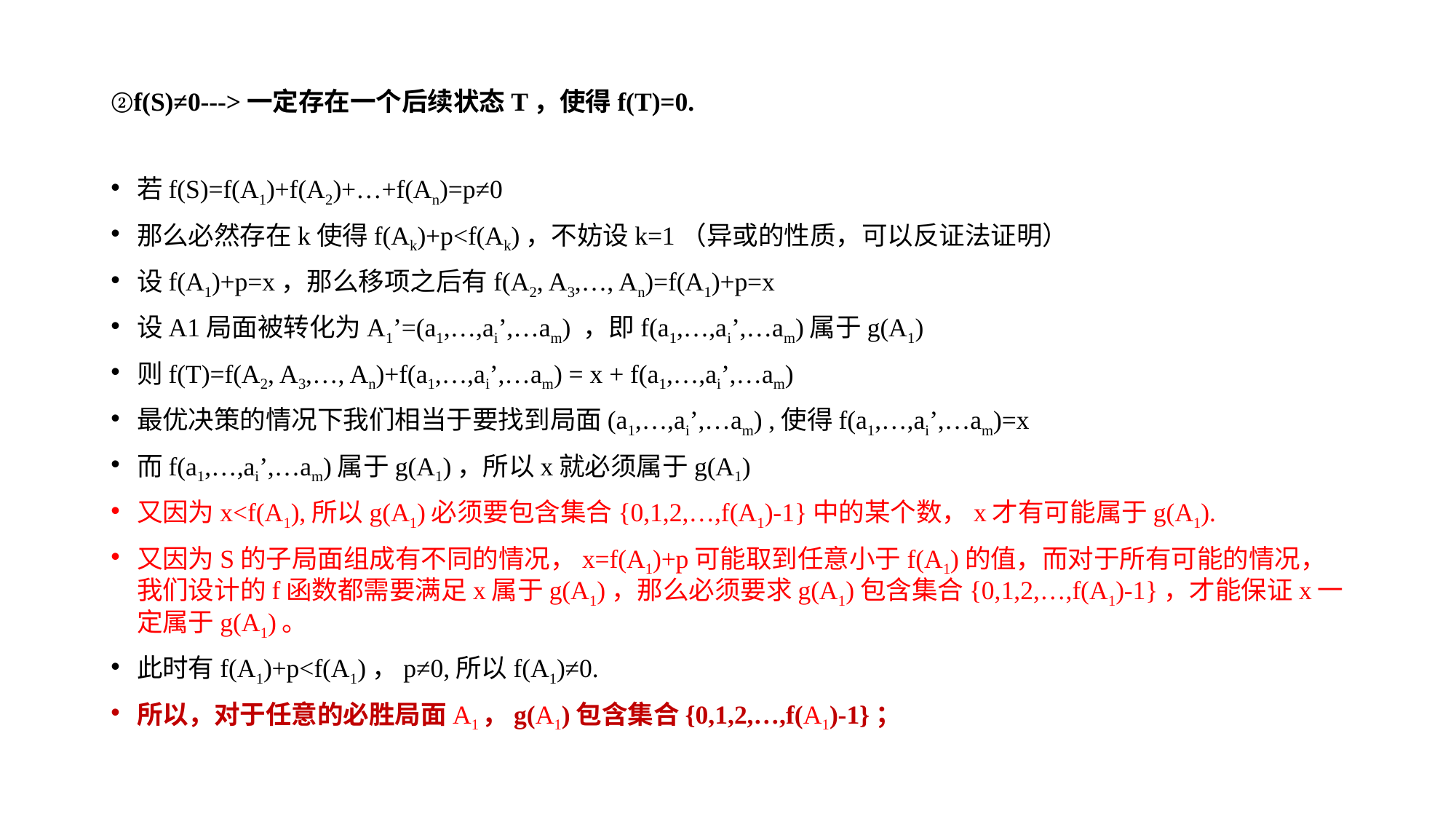

②f(S)≠0--->一定存在一个后续状态T，使得f(T)=0.

若f(S)=f(A1)+f(A2)+…+f(An)=p≠0
那么必然存在k使得f(Ak)+p<f(Ak)，不妨设k=1（异或的性质，可以反证法证明）
设f(A1)+p=x，那么移项之后有f(A2, A3,…, An)=f(A1)+p=x
设A1局面被转化为A1’=(a1,…,ai’,…am) ，即f(a1,…,ai’,…am)属于g(A1)
则f(T)=f(A2, A3,…, An)+f(a1,…,ai’,…am) = x + f(a1,…,ai’,…am)
最优决策的情况下我们相当于要找到局面(a1,…,ai’,…am) ,使得f(a1,…,ai’,…am)=x
而f(a1,…,ai’,…am)属于g(A1)，所以x就必须属于g(A1)
又因为x<f(A1),所以g(A1)必须要包含集合{0,1,2,…,f(A1)-1}中的某个数，x才有可能属于g(A1).
又因为S的子局面组成有不同的情况，x=f(A1)+p可能取到任意小于f(A1)的值，而对于所有可能的情况，我们设计的f函数都需要满足x属于g(A1)，那么必须要求g(A1)包含集合{0,1,2,…,f(A1)-1}，才能保证x一定属于g(A1)。
此时有f(A1)+p<f(A1)，p≠0,所以f(A1)≠0.
所以，对于任意的必胜局面A1，g(A1)包含集合{0,1,2,…,f(A1)-1}；